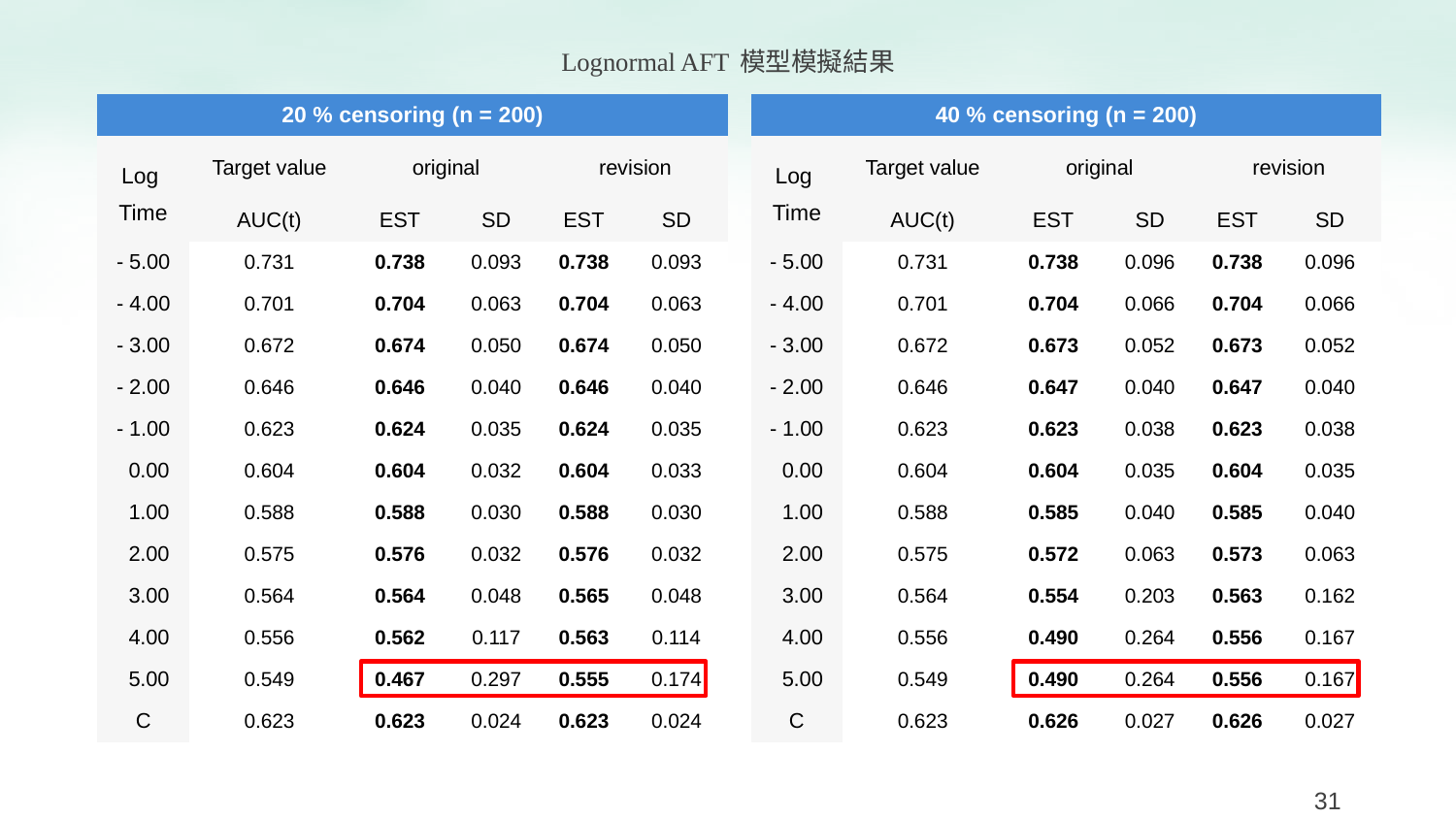

Lognormal AFT 模型模擬結果
| 20 % censoring (n = 200) |  |  |  |  |  |
| --- | --- | --- | --- | --- | --- |
| Log Time | Target value | original |  | revision |  |
|  | AUC(t) | EST | SD | EST | SD |
| - 5.00 | 0.731 | 0.738 | 0.093 | 0.738 | 0.093 |
| - 4.00 | 0.701 | 0.704 | 0.063 | 0.704 | 0.063 |
| - 3.00 | 0.672 | 0.674 | 0.050 | 0.674 | 0.050 |
| - 2.00 | 0.646 | 0.646 | 0.040 | 0.646 | 0.040 |
| - 1.00 | 0.623 | 0.624 | 0.035 | 0.624 | 0.035 |
| 0.00 | 0.604 | 0.604 | 0.032 | 0.604 | 0.033 |
| 1.00 | 0.588 | 0.588 | 0.030 | 0.588 | 0.030 |
| 2.00 | 0.575 | 0.576 | 0.032 | 0.576 | 0.032 |
| 3.00 | 0.564 | 0.564 | 0.048 | 0.565 | 0.048 |
| 4.00 | 0.556 | 0.562 | 0.117 | 0.563 | 0.114 |
| 5.00 | 0.549 | 0.467 | 0.297 | 0.555 | 0.174 |
| C | 0.623 | 0.623 | 0.024 | 0.623 | 0.024 |
| 40 % censoring (n = 200) |  |  |  |  |  |
| --- | --- | --- | --- | --- | --- |
| Log Time | Target value | original |  | revision |  |
|  | AUC(t) | EST | SD | EST | SD |
| - 5.00 | 0.731 | 0.738 | 0.096 | 0.738 | 0.096 |
| - 4.00 | 0.701 | 0.704 | 0.066 | 0.704 | 0.066 |
| - 3.00 | 0.672 | 0.673 | 0.052 | 0.673 | 0.052 |
| - 2.00 | 0.646 | 0.647 | 0.040 | 0.647 | 0.040 |
| - 1.00 | 0.623 | 0.623 | 0.038 | 0.623 | 0.038 |
| 0.00 | 0.604 | 0.604 | 0.035 | 0.604 | 0.035 |
| 1.00 | 0.588 | 0.585 | 0.040 | 0.585 | 0.040 |
| 2.00 | 0.575 | 0.572 | 0.063 | 0.573 | 0.063 |
| 3.00 | 0.564 | 0.554 | 0.203 | 0.563 | 0.162 |
| 4.00 | 0.556 | 0.490 | 0.264 | 0.556 | 0.167 |
| 5.00 | 0.549 | 0.490 | 0.264 | 0.556 | 0.167 |
| C | 0.623 | 0.626 | 0.027 | 0.626 | 0.027 |

31